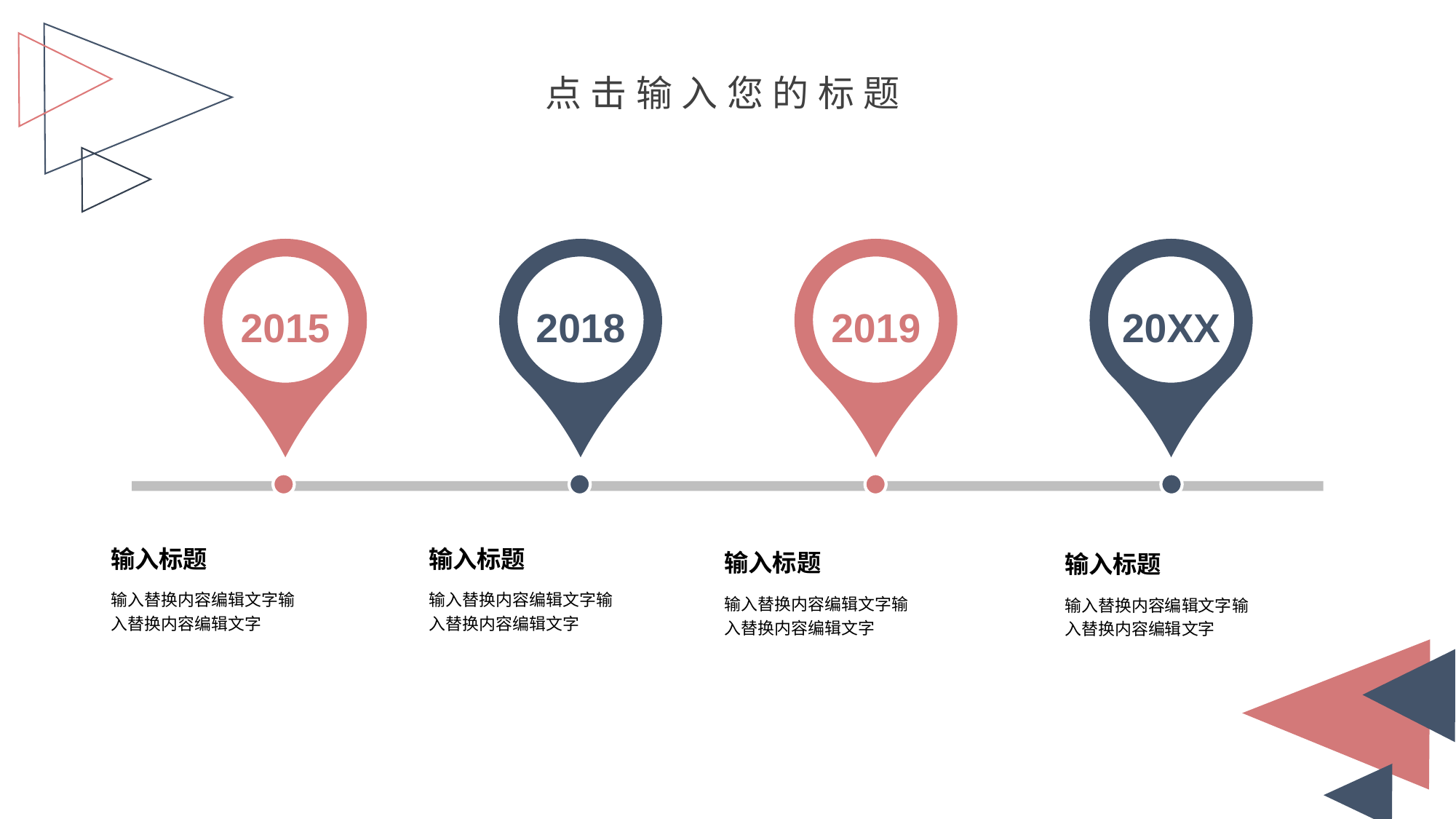

点击输入您的标题
2015
2018
2019
20XX

输入标题
输入替换内容编辑文字输入替换内容编辑文字
输入标题
输入替换内容编辑文字输入替换内容编辑文字
输入标题
输入替换内容编辑文字输入替换内容编辑文字
输入标题
输入替换内容编辑文字输入替换内容编辑文字